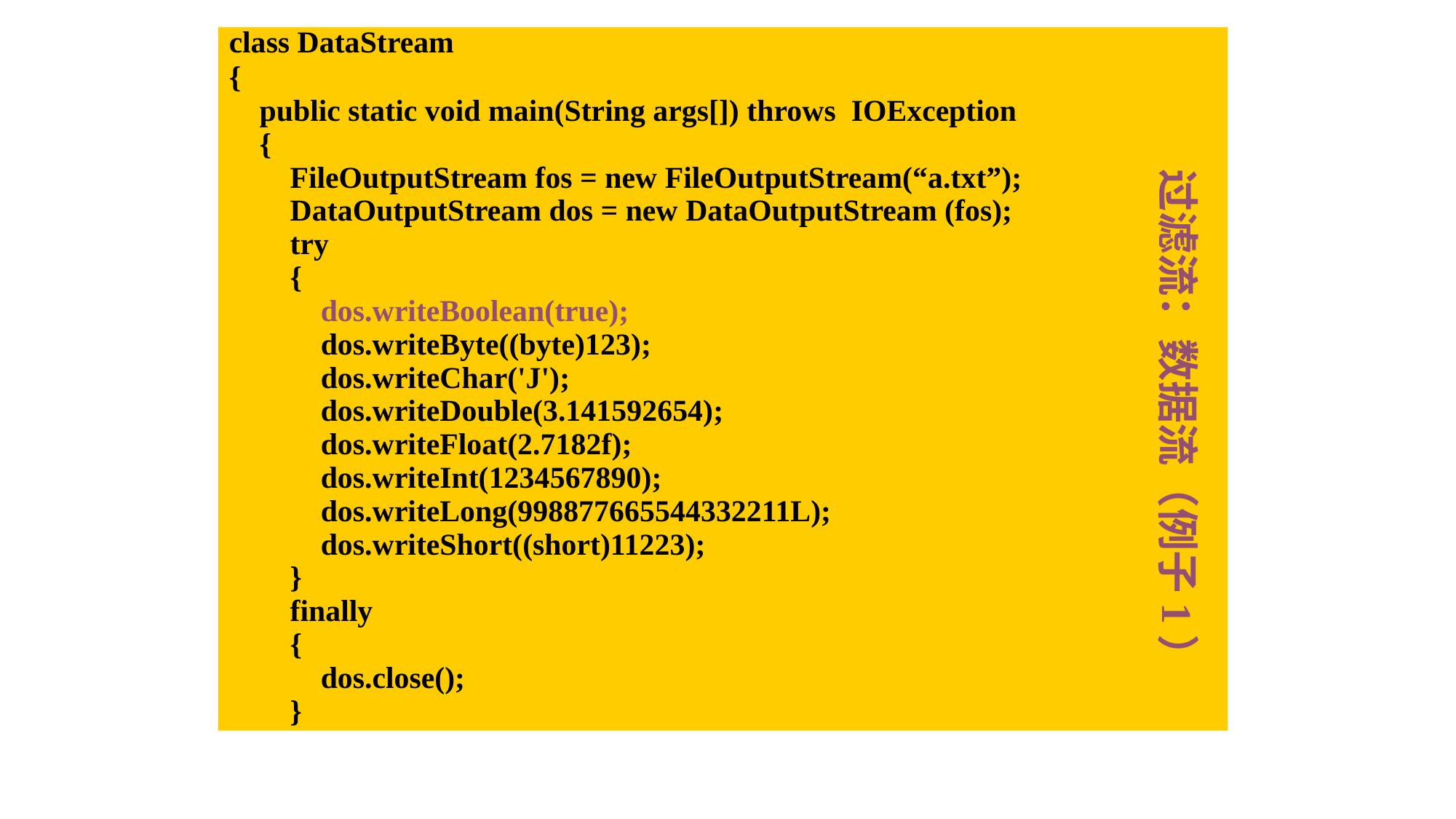

class DataStream
{
    public static void main(String args[]) throws  IOException
    {
        FileOutputStream fos = new FileOutputStream(“a.txt”);
        DataOutputStream dos = new DataOutputStream (fos);
        try
        {
            dos.writeBoolean(true);
            dos.writeByte((byte)123);
            dos.writeChar('J');
            dos.writeDouble(3.141592654);
            dos.writeFloat(2.7182f);
            dos.writeInt(1234567890);
            dos.writeLong(998877665544332211L);
            dos.writeShort((short)11223);
        }
        finally
        {
            dos.close();
        }
过滤流：数据流（例子1）